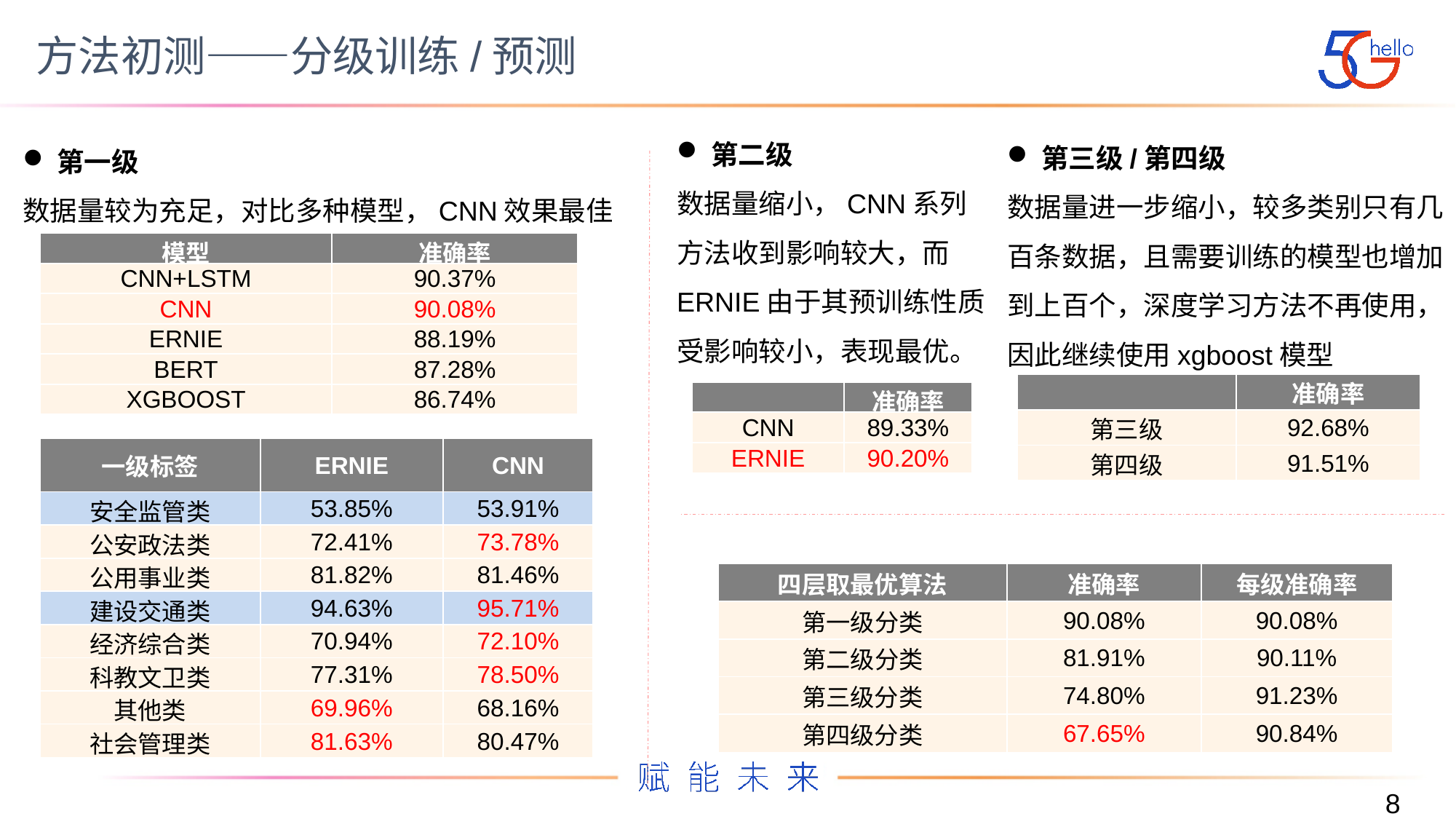

# 方法初测——分级训练/预测
第二级
数据量缩小，CNN系列方法收到影响较大，而ERNIE由于其预训练性质受影响较小，表现最优。
第三级/第四级
数据量进一步缩小，较多类别只有几百条数据，且需要训练的模型也增加到上百个，深度学习方法不再使用，因此继续使用xgboost模型
第一级
数据量较为充足，对比多种模型，CNN效果最佳
| 模型 | 准确率 |
| --- | --- |
| CNN+LSTM | 90.37% |
| CNN | 90.08% |
| ERNIE | 88.19% |
| BERT | 87.28% |
| XGBOOST | 86.74% |
|  | 准确率 |
| --- | --- |
| 第三级 | 92.68% |
| 第四级 | 91.51% |
|  | 准确率 |
| --- | --- |
| CNN | 89.33% |
| ERNIE | 90.20% |
| 一级标签 | ERNIE | CNN |
| --- | --- | --- |
| 安全监管类 | 53.85% | 53.91% |
| 公安政法类 | 72.41% | 73.78% |
| 公用事业类 | 81.82% | 81.46% |
| 建设交通类 | 94.63% | 95.71% |
| 经济综合类 | 70.94% | 72.10% |
| 科教文卫类 | 77.31% | 78.50% |
| 其他类 | 69.96% | 68.16% |
| 社会管理类 | 81.63% | 80.47% |
| 四层取最优算法 | 准确率 | 每级准确率 |
| --- | --- | --- |
| 第一级分类 | 90.08% | 90.08% |
| 第二级分类 | 81.91% | 90.11% |
| 第三级分类 | 74.80% | 91.23% |
| 第四级分类 | 67.65% | 90.84% |
8